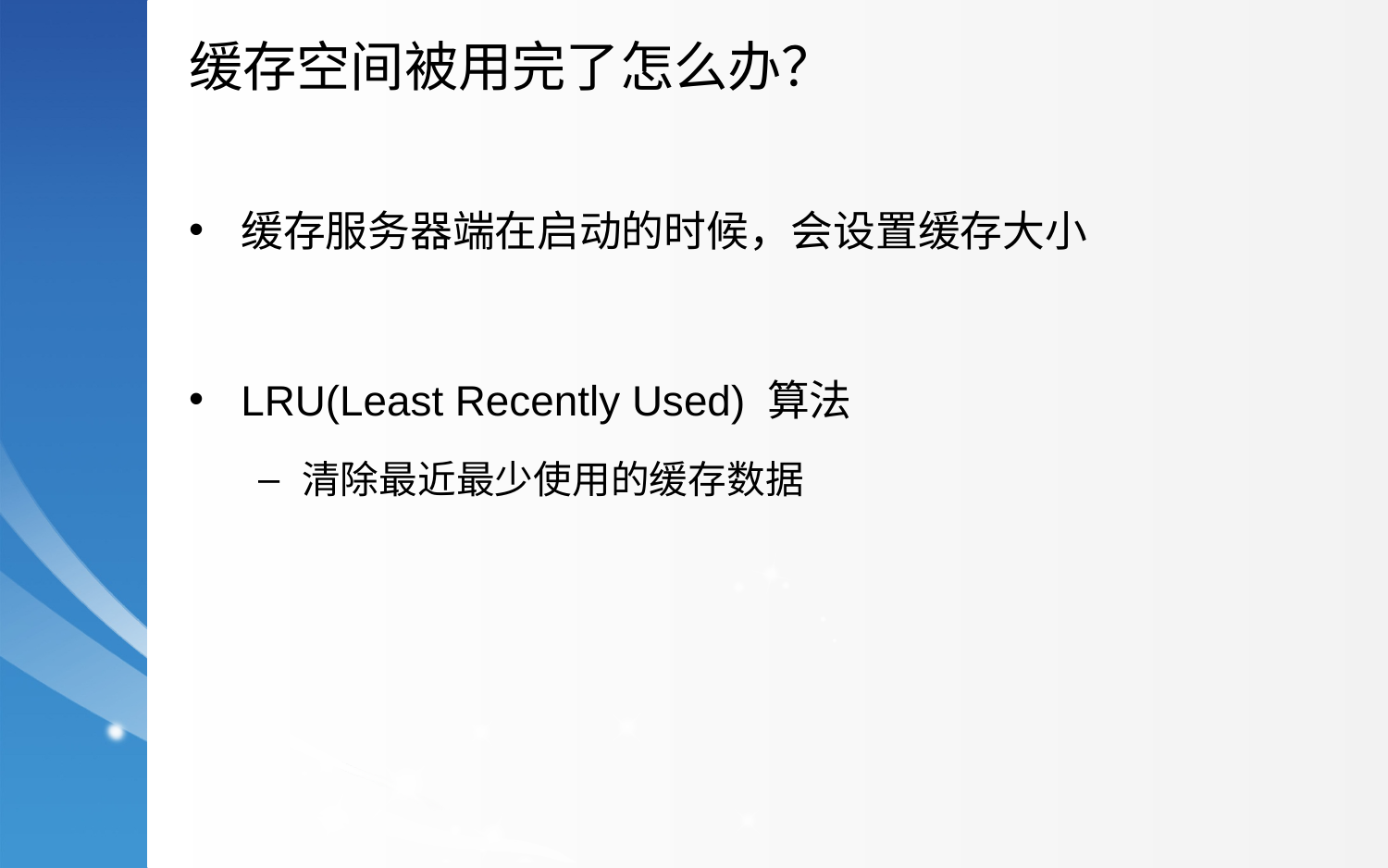

缓存空间被用完了怎么办？

缓存服务器端在启动的时候，会设置缓存大小

LRU(Least Recently Used) 算法
清除最近最少使用的缓存数据